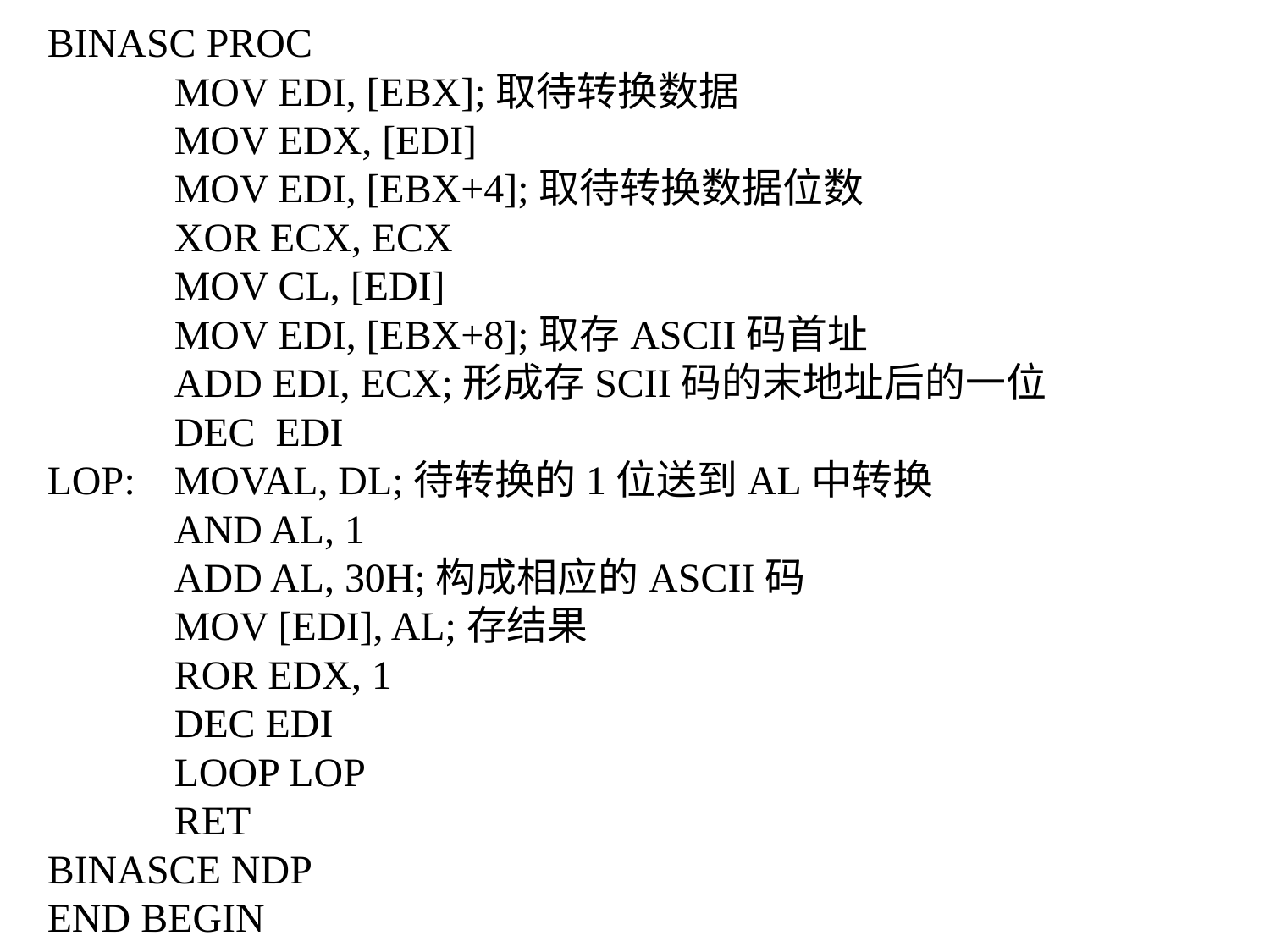

BINASC PROC
	MOV EDI, [EBX];取待转换数据
	MOV EDX, [EDI]
	MOV EDI, [EBX+4];取待转换数据位数
	XOR ECX, ECX
	MOV CL, [EDI]
	MOV EDI, [EBX+8];取存ASCII码首址
	ADD EDI, ECX;形成存SCII码的末地址后的一位
	DEC  EDI
LOP: 	MOVAL, DL;待转换的1位送到AL中转换
	AND AL, 1
	ADD AL, 30H;构成相应的ASCII码
	MOV [EDI], AL;存结果
	ROR EDX, 1
	DEC EDI
	LOOP LOP
	RET
BINASCE NDP
END BEGIN